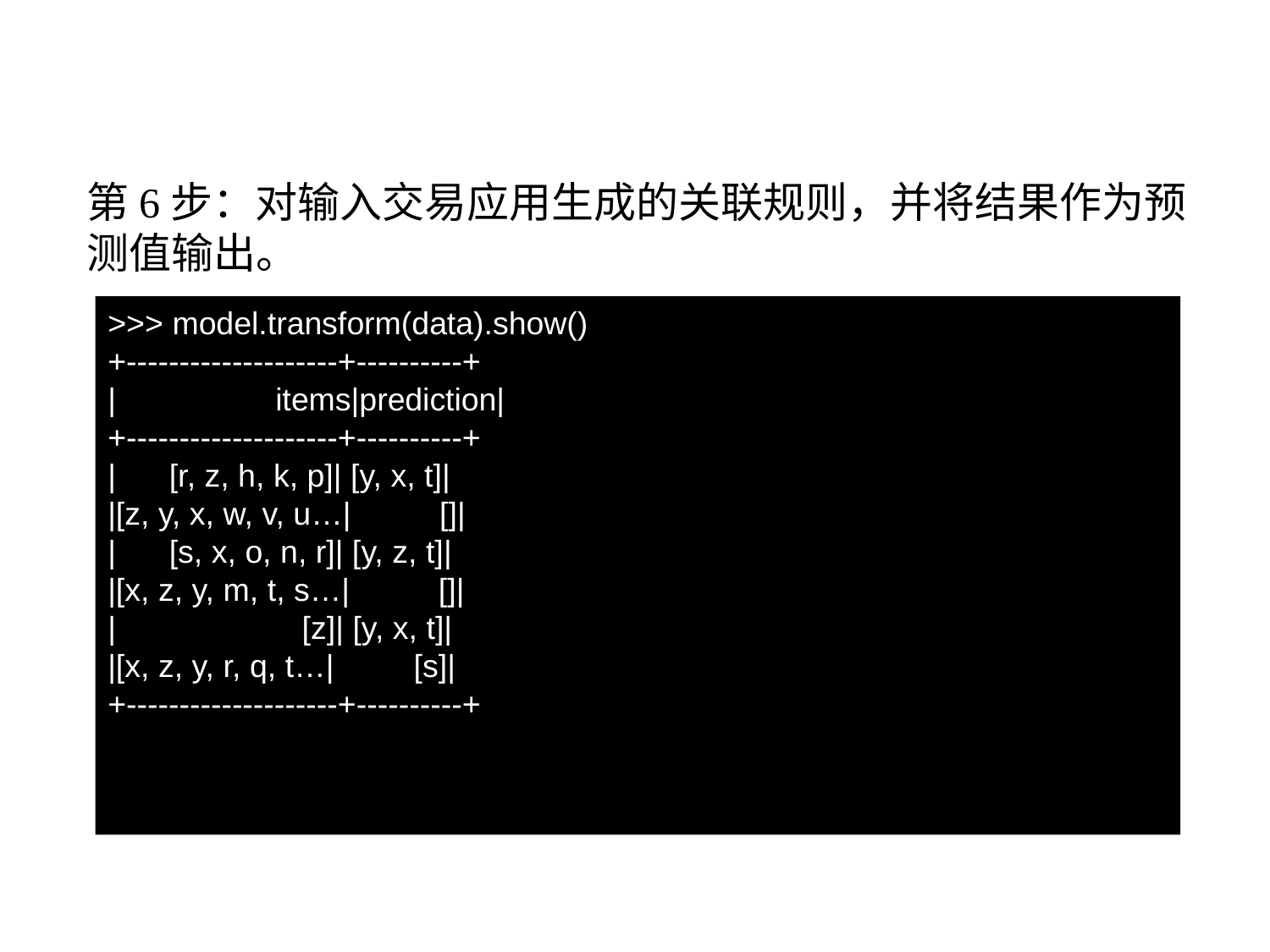

9.9.2 FP-Growth 算法
第6步：对输入交易应用生成的关联规则，并将结果作为预测值输出。
>>> model.transform(data).show()
+--------------------+----------+
|                  items|prediction|
+--------------------+----------+
|      [r, z, h, k, p]| [y, x, t]|
|[z, y, x, w, v, u…|          []|
|      [s, x, o, n, r]| [y, z, t]|
|[x, z, y, m, t, s…|          []|
|                     [z]| [y, x, t]|
|[x, z, y, r, q, t…|         [s]|
+--------------------+----------+